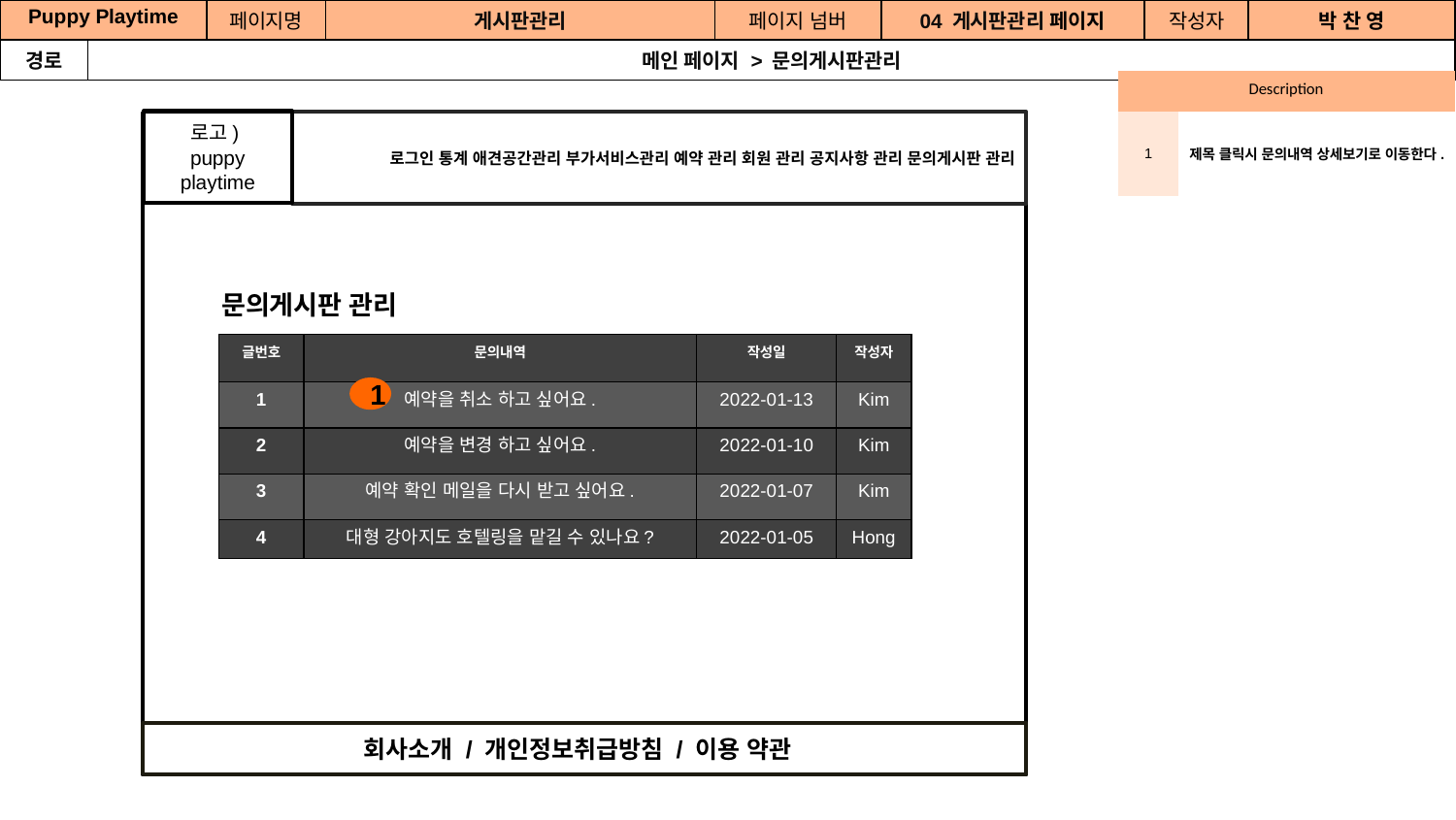

| Puppy Playtime | 김 주 영 | 페이지명 | 게시판관리 | 페이지 넘버 | 04 게시판관리 페이지 | 작성자 | 박 찬 영 |
| --- | --- | --- | --- | --- | --- | --- | --- |
| 경로 | 메인 페이지 > 문의게시판관리 | 김 주 영 | 김 주 영 | 김 주 영 | 김 주 영 | 김 주 영 | 김 주 영 |
| Description |  |
| --- | --- |
| 1 | 제목 클릭시 문의내역 상세보기로 이동한다. |
로고)
puppy
playtime
로그인 통계 애견공간관리 부가서비스관리 예약 관리 회원 관리 공지사항 관리 문의게시판 관리

문의게시판 관리
| 글번호 | 문의내역 | 작성일 | 작성자 |
| --- | --- | --- | --- |
| 1 | 예약을 취소 하고 싶어요. | 2022-01-13 | Kim |
| 2 | 예약을 변경 하고 싶어요. | 2022-01-10 | Kim |
| 3 | 예약 확인 메일을 다시 받고 싶어요. | 2022-01-07 | Kim |
| 4 | 대형 강아지도 호텔링을 맡길 수 있나요? | 2022-01-05 | Hong |
1
회사소개 / 개인정보취급방침 / 이용 약관